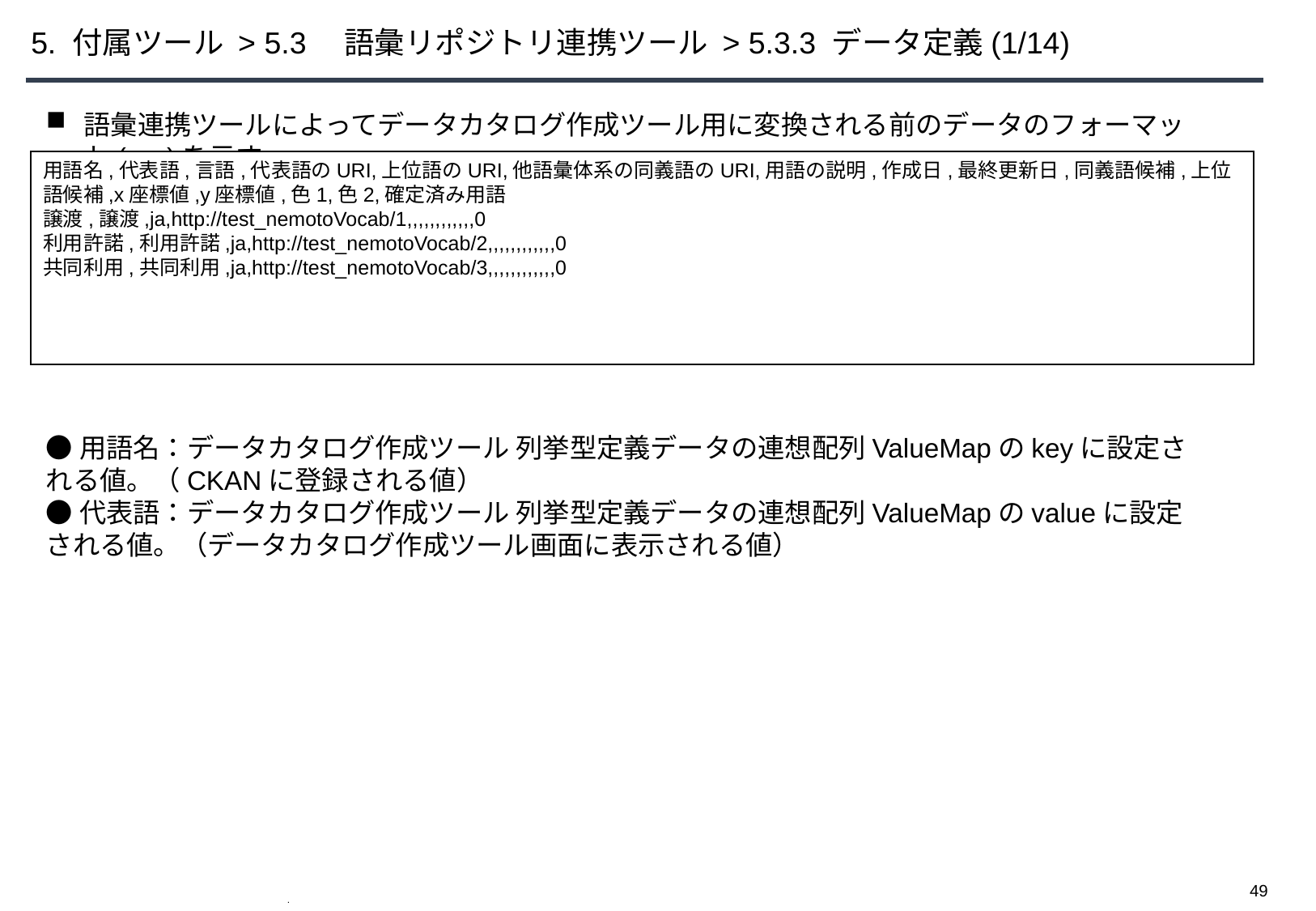

# 5. 付属ツール > 5.3　語彙リポジトリ連携ツール > 5.3.3 データ定義(1/14)
語彙連携ツールによってデータカタログ作成ツール用に変換される前のデータのフォーマット(csv)を示す。

●用語名：データカタログ作成ツール 列挙型定義データの連想配列ValueMapのkeyに設定される値。（CKANに登録される値）
●代表語：データカタログ作成ツール 列挙型定義データの連想配列ValueMapのvalueに設定される値。（データカタログ作成ツール画面に表示される値）
用語名,代表語,言語,代表語のURI,上位語のURI,他語彙体系の同義語のURI,用語の説明,作成日,最終更新日,同義語候補,上位語候補,x座標値,y座標値,色1,色2,確定済み用語
譲渡,譲渡,ja,http://test_nemotoVocab/1,,,,,,,,,,,,0
利用許諾,利用許諾,ja,http://test_nemotoVocab/2,,,,,,,,,,,,0
共同利用,共同利用,ja,http://test_nemotoVocab/3,,,,,,,,,,,,0